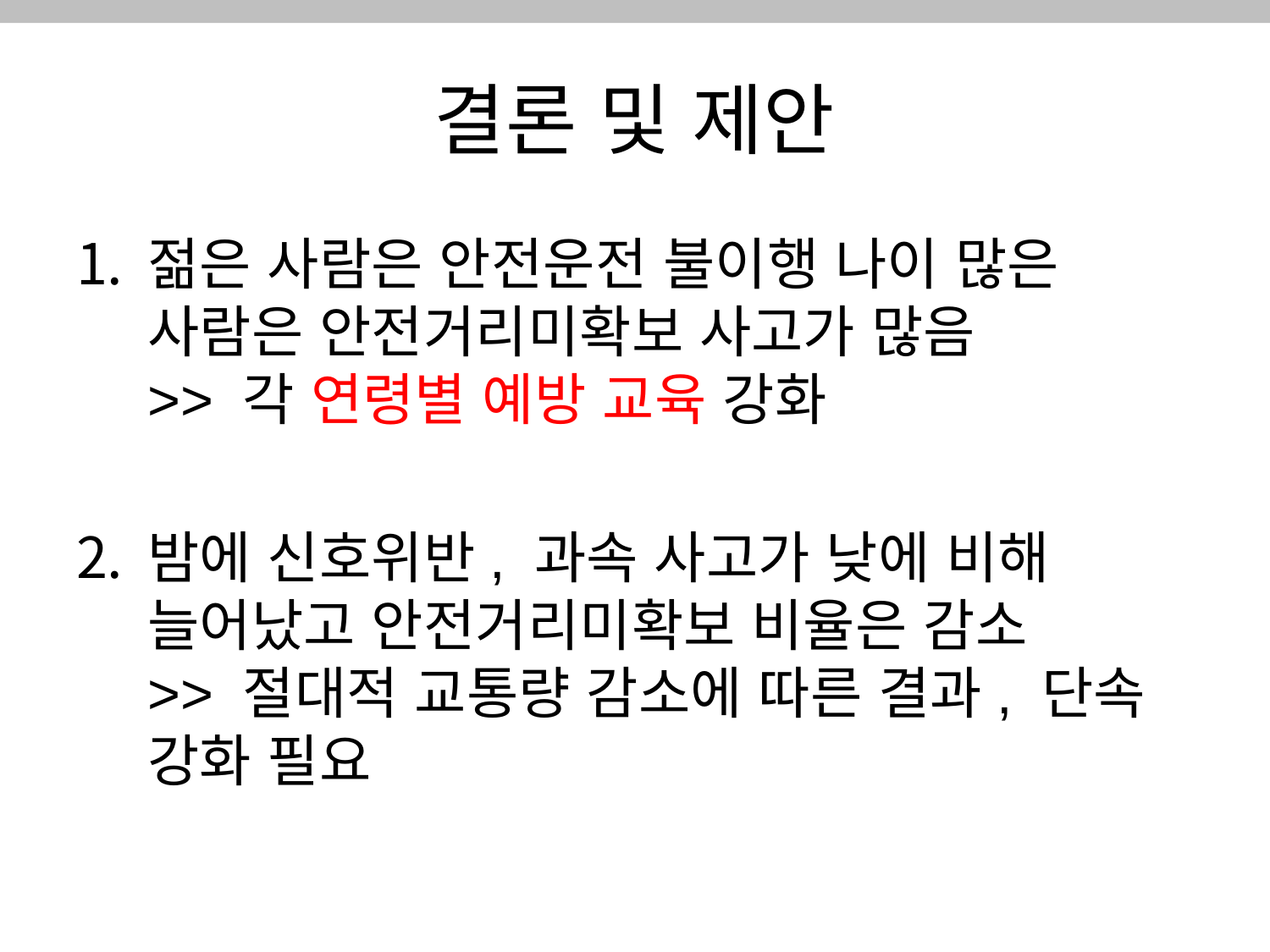

# 결론 및 제안
젊은 사람은 안전운전 불이행 나이 많은 사람은 안전거리미확보 사고가 많음
>> 각 연령별 예방 교육 강화

밤에 신호위반, 과속 사고가 낮에 비해 늘어났고 안전거리미확보 비율은 감소
>> 절대적 교통량 감소에 따른 결과, 단속 강화 필요